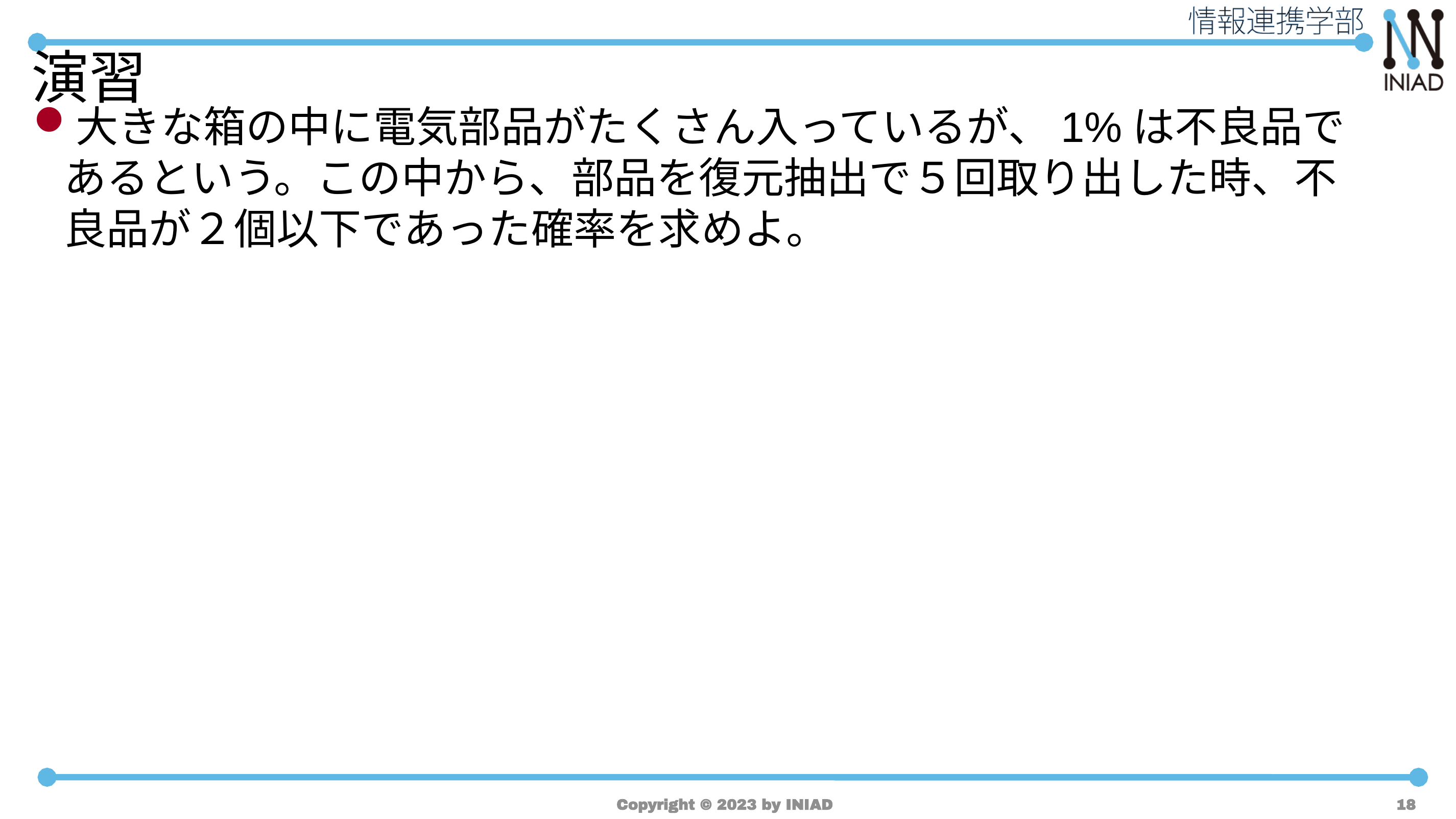

# 演習
大きな箱の中に電気部品がたくさん入っているが、1%は不良品であるという。この中から、部品を復元抽出で５回取り出した時、不良品が２個以下であった確率を求めよ。
Copyright © 2023 by INIAD
18